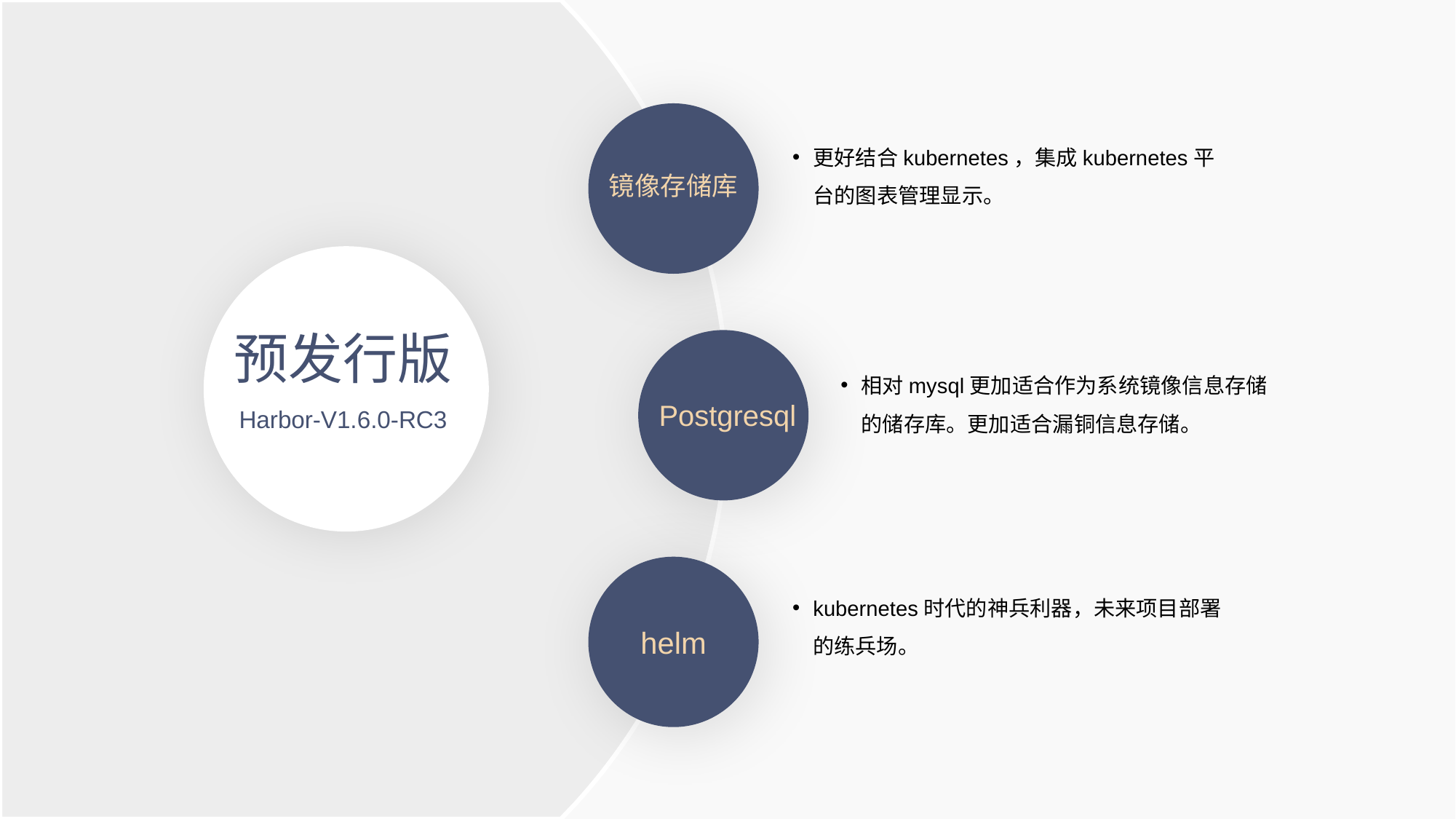

更好结合kubernetes，集成kubernetes平台的图表管理显示。
镜像存储库

预发行版

相对mysql更加适合作为系统镜像信息存储的储存库。更加适合漏铜信息存储。
Postgresql
Harbor-V1.6.0-RC3

kubernetes时代的神兵利器，未来项目部署的练兵场。
helm